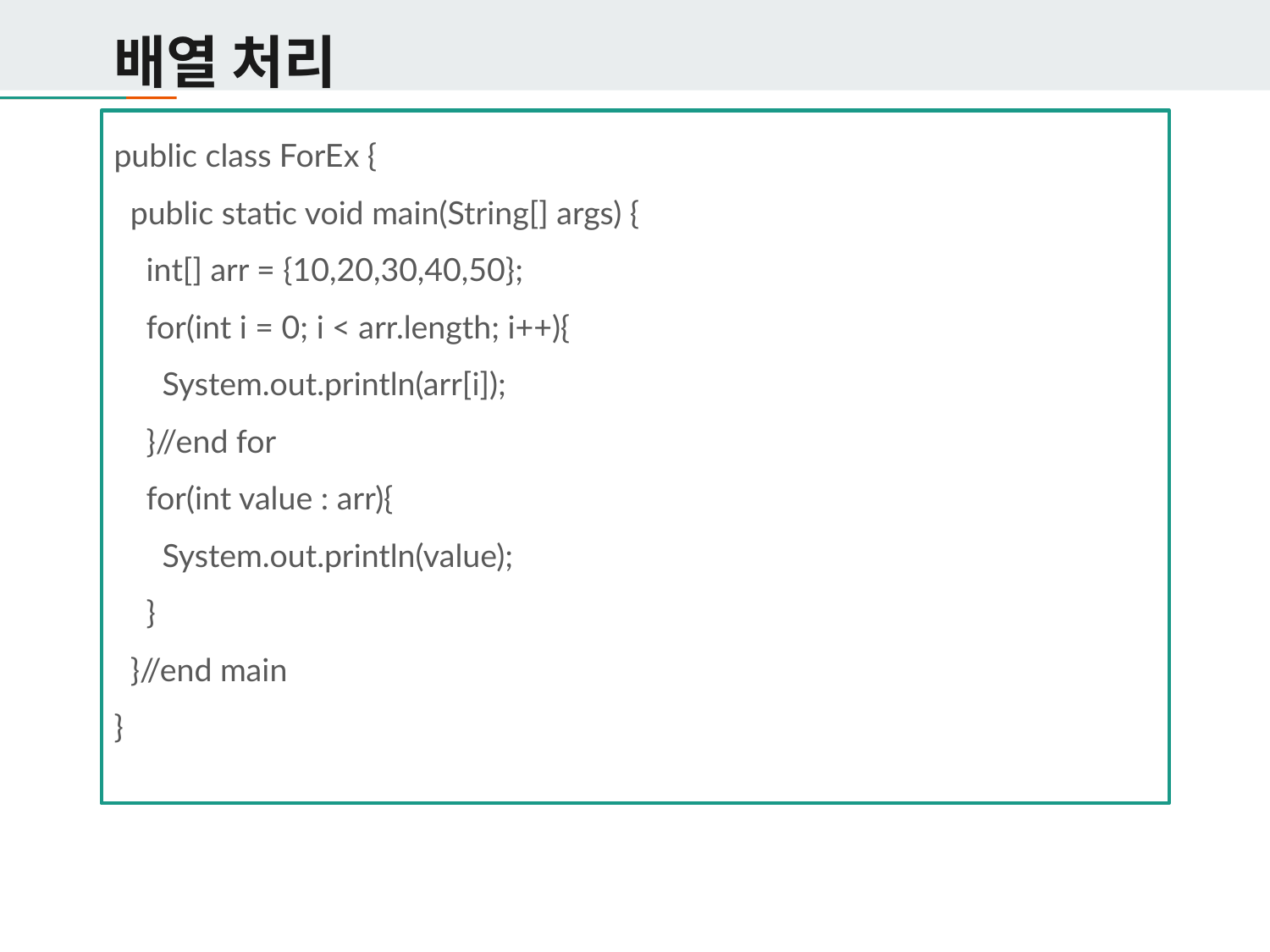

# 배열 처리
public class ForEx {
  public static void main(String[] args) {
    int[] arr = {10,20,30,40,50};
    for(int i = 0; i < arr.length; i++){
      System.out.println(arr[i]);
    }//end for
    for(int value : arr){
      System.out.println(value);
    }
  }//end main
}